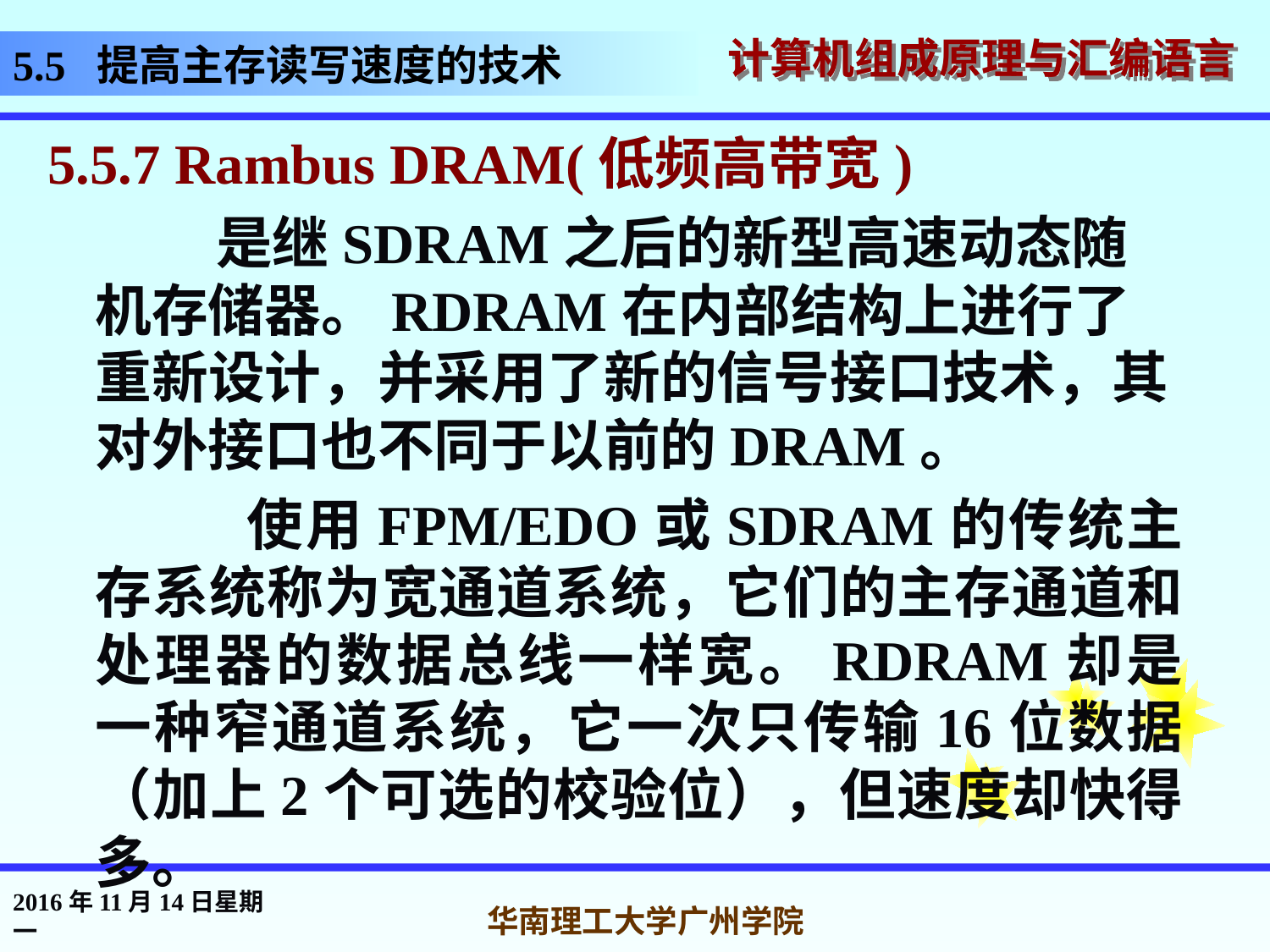

# 5.5  提高主存读写速度的技术
5.5.7 Rambus DRAM(低频高带宽)
            是继SDRAM之后的新型高速动态随机存储器。RDRAM在内部结构上进行了重新设计，并采用了新的信号接口技术，其对外接口也不同于以前的DRAM。
            使用FPM/EDO或SDRAM的传统主存系统称为宽通道系统，它们的主存通道和处理器的数据总线一样宽。RDRAM却是一种窄通道系统，它一次只传输16位数据（加上2个可选的校验位），但速度却快得多。
2016年11月14日星期一
华南理工大学广州学院